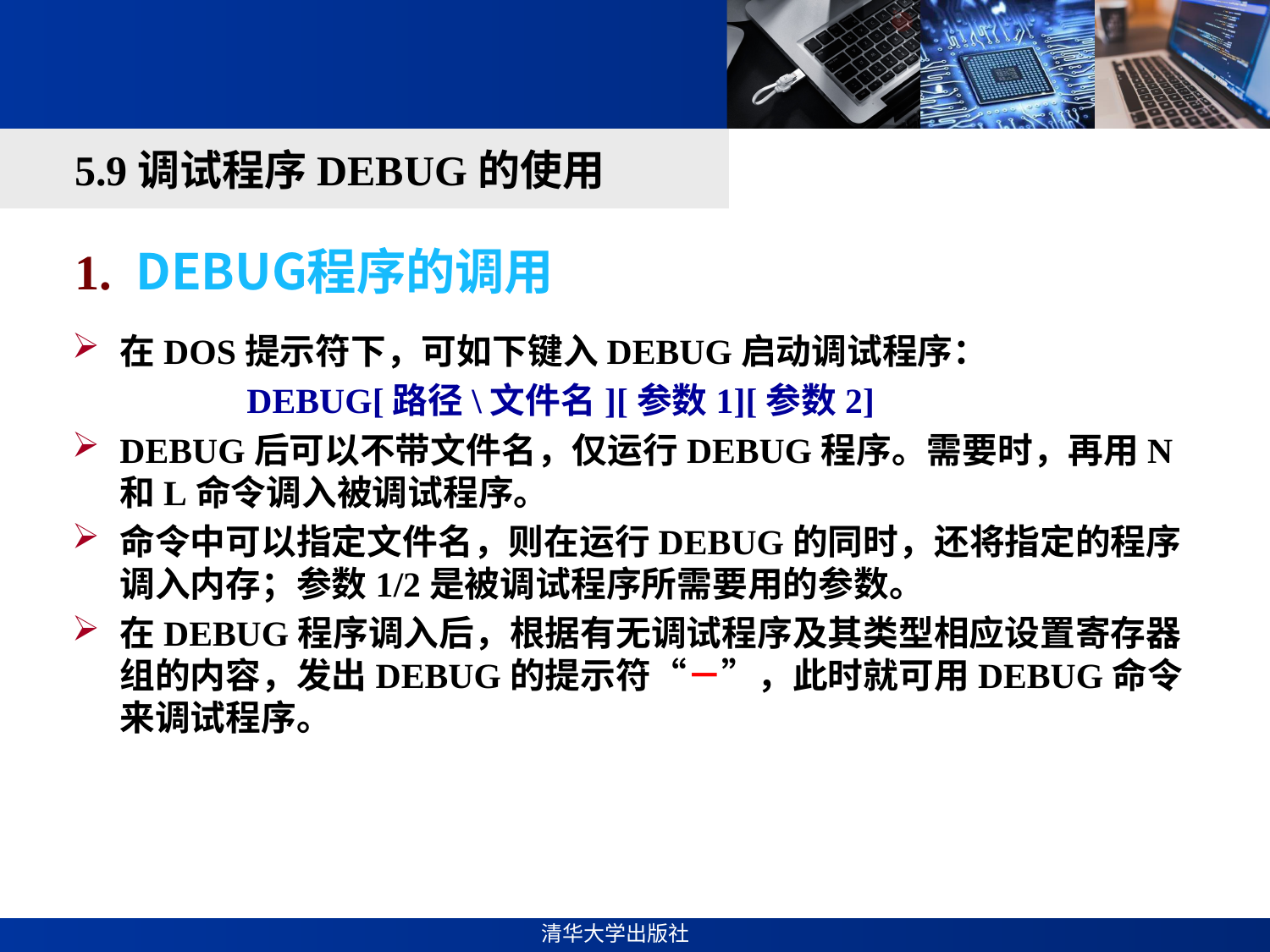

#
5.9调试程序DEBUG的使用
1. DEBUG程序的调用
在DOS提示符下，可如下键入DEBUG启动调试程序：
		DEBUG[路径\文件名][参数1][参数2]
DEBUG后可以不带文件名，仅运行DEBUG程序。需要时，再用N和L命令调入被调试程序。
命令中可以指定文件名，则在运行DEBUG的同时，还将指定的程序调入内存；参数1/2是被调试程序所需要用的参数。
在DEBUG程序调入后，根据有无调试程序及其类型相应设置寄存器组的内容，发出DEBUG的提示符“－”，此时就可用DEBUG命令来调试程序。